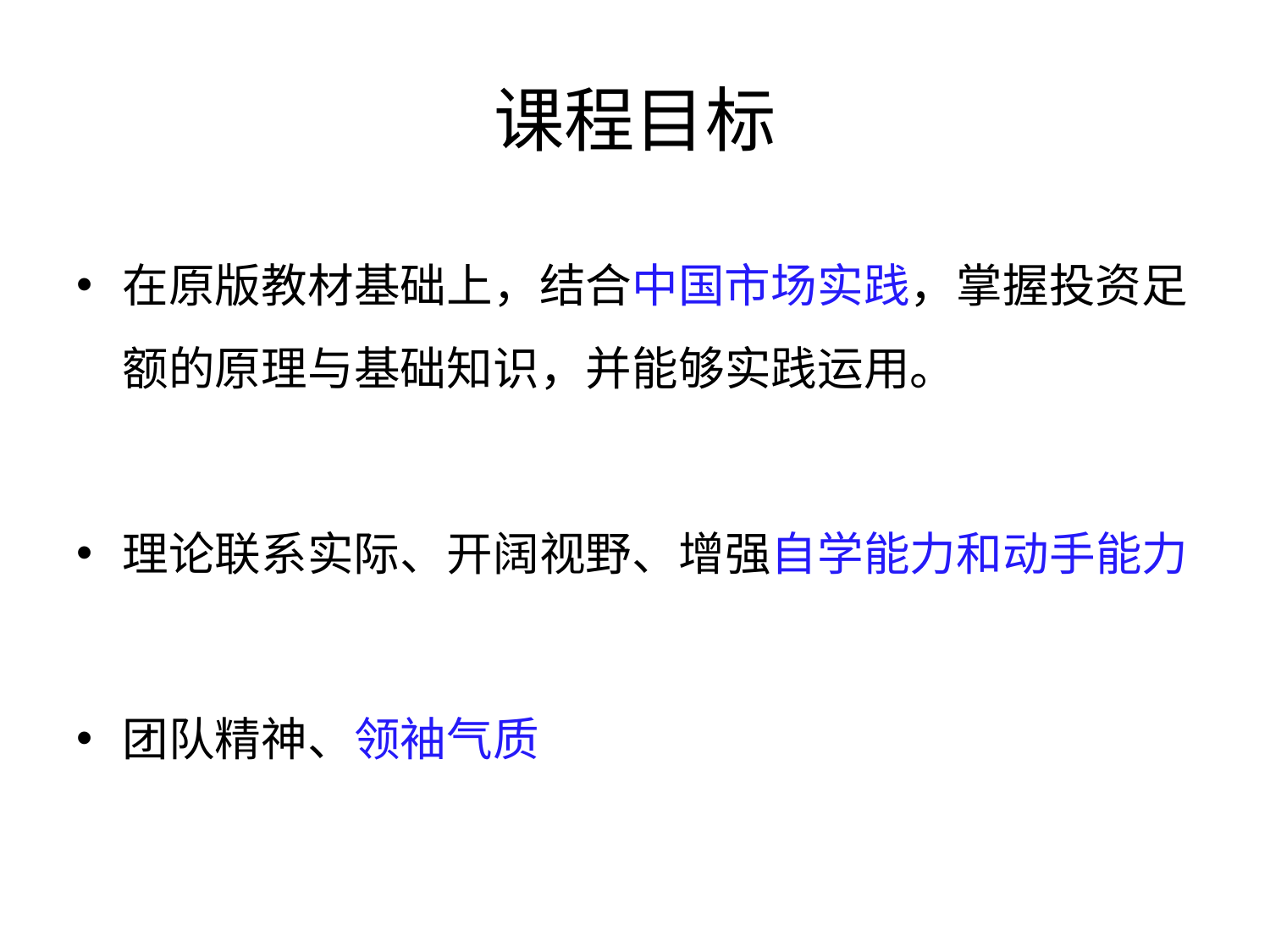

# 课程目标
在原版教材基础上，结合中国市场实践，掌握投资足额的原理与基础知识，并能够实践运用。

理论联系实际、开阔视野、增强自学能力和动手能力

团队精神、领袖气质